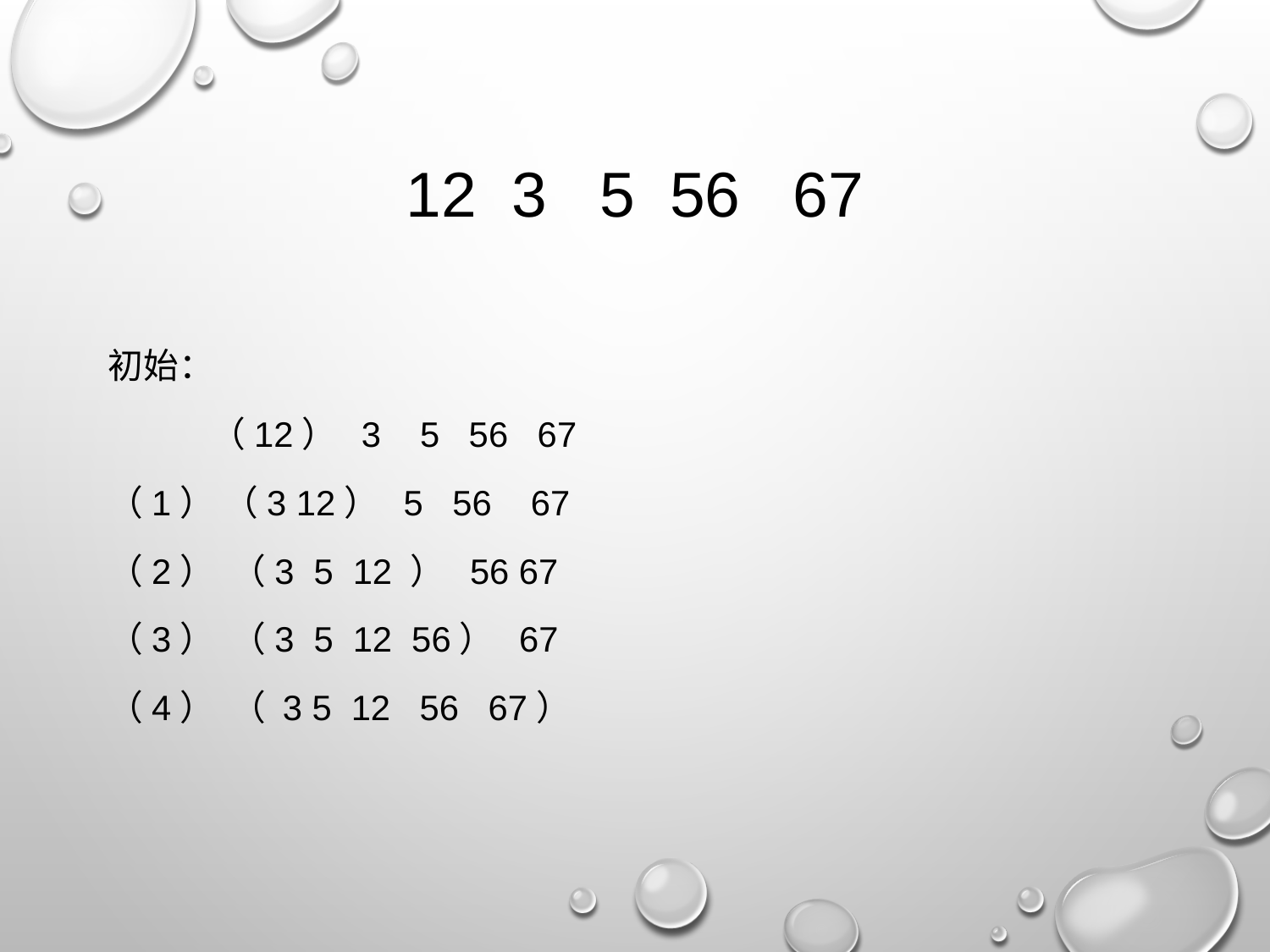

# 12  3   5  56   67
初始：
            （12）  3    5   56   67
（1） （3 12）  5   56    67
（2）  （3  5  12 ）  56 67
（3）  （3  5  12  56）  67
（4）  （ 3 5  12   56   67）